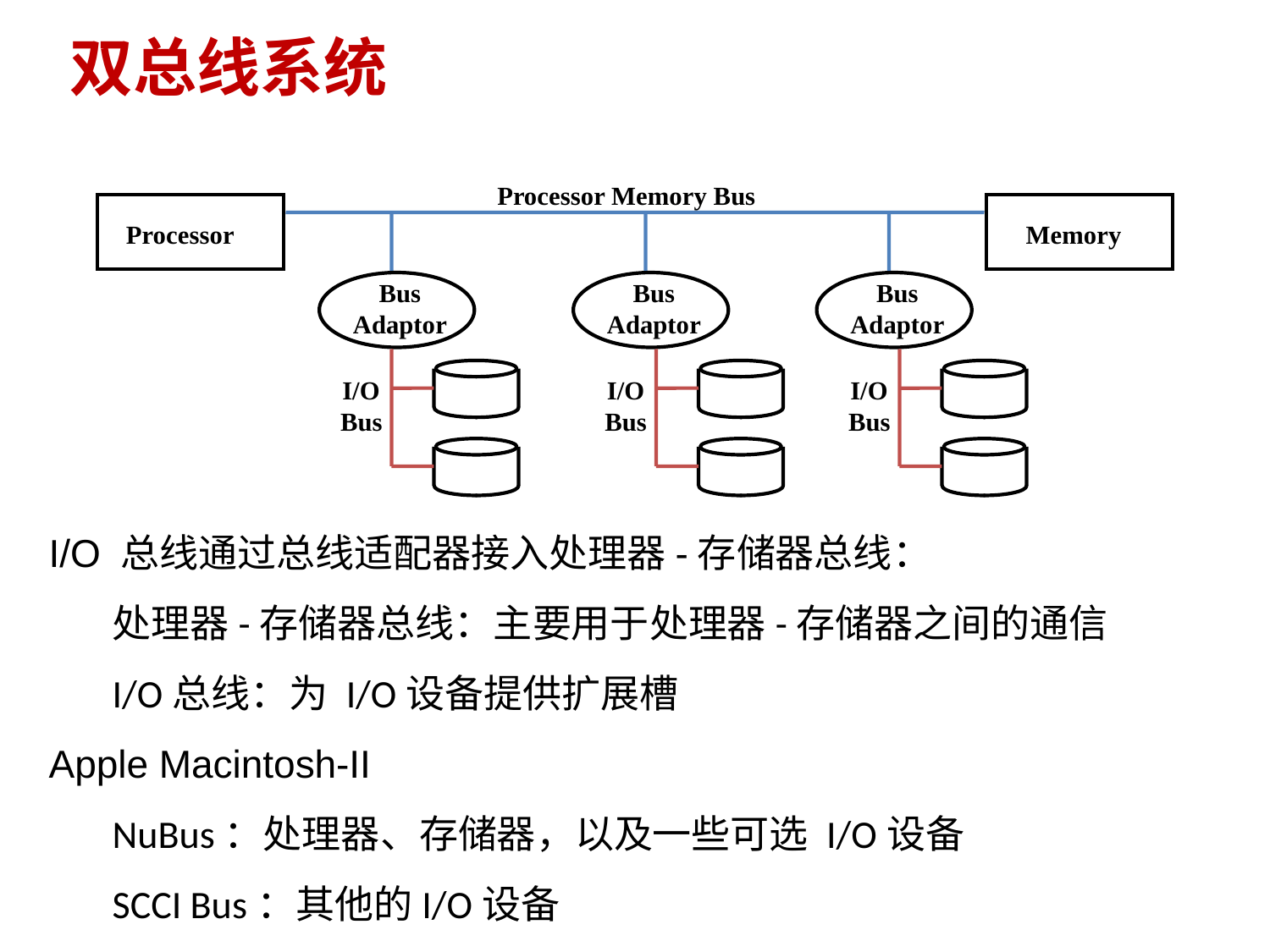

# 双总线系统
Processor Memory Bus

Processor

Memory

Bus
Adaptor
Bus
Adaptor
Bus
Adaptor

I/O
Bus
I/O
Bus
I/O
Bus

I/O 总线通过总线适配器接入处理器-存储器总线：
处理器-存储器总线：主要用于处理器-存储器之间的通信
I/O总线：为 I/O设备提供扩展槽
Apple Macintosh-II
NuBus：处理器、存储器，以及一些可选 I/O设备
SCCI Bus：其他的I/O设备